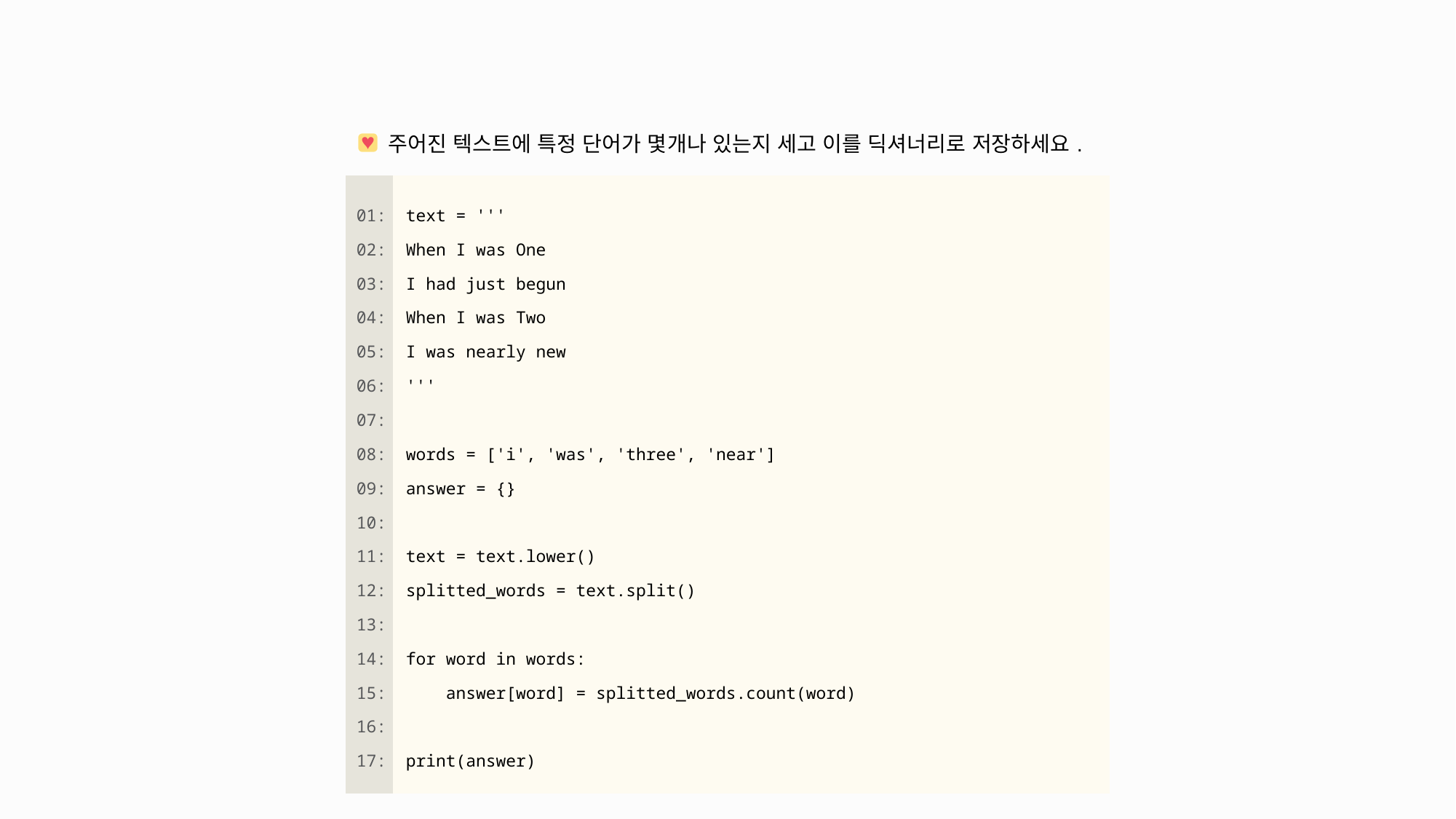

| 주어진 텍스트에 특정 단어가 몇개나 있는지 세고 이를 딕셔너리로 저장하세요. |  |
| --- | --- |
| 01: 02: 03: 04: 05: 06: 07: 08: 09: 10: 11: 12: 13: 14: 15: 16: 17: | text = ''' When I was One I had just begun When I was Two I was nearly new ''' words = ['i', 'was', 'three', 'near'] answer = {} text = text.lower() splitted\_words = text.split() for word in words: answer[word] = splitted\_words.count(word) print(answer) |